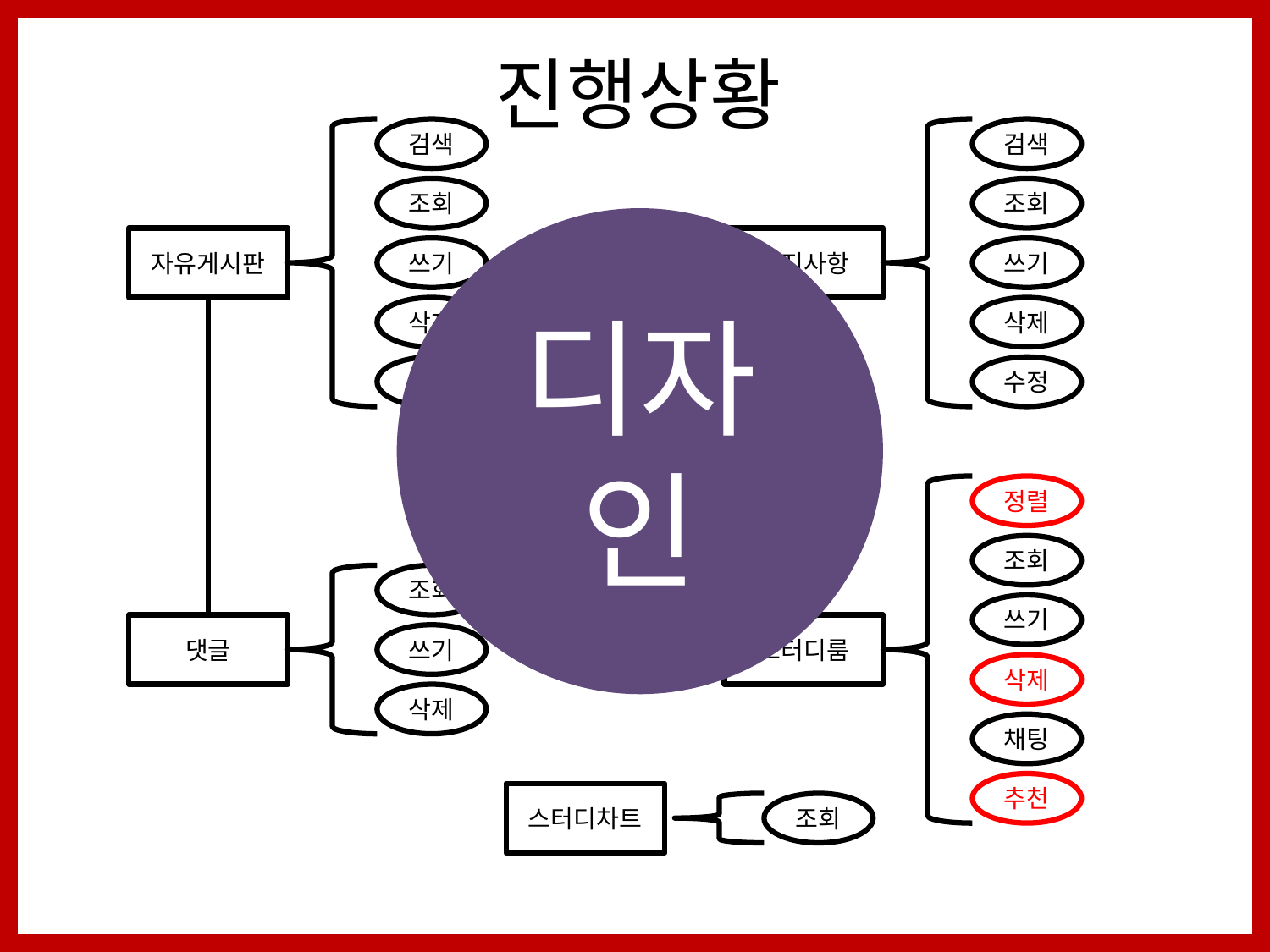

진행상황

검색

검색
조회
쓰기
삭제
수정
조회
디자인
자유게시판
공지사항
쓰기
삭제
수정

정렬
조회

조회
쓰기
댓글
스터디룸
쓰기
삭제
삭제
채팅
추천
스터디차트

조회